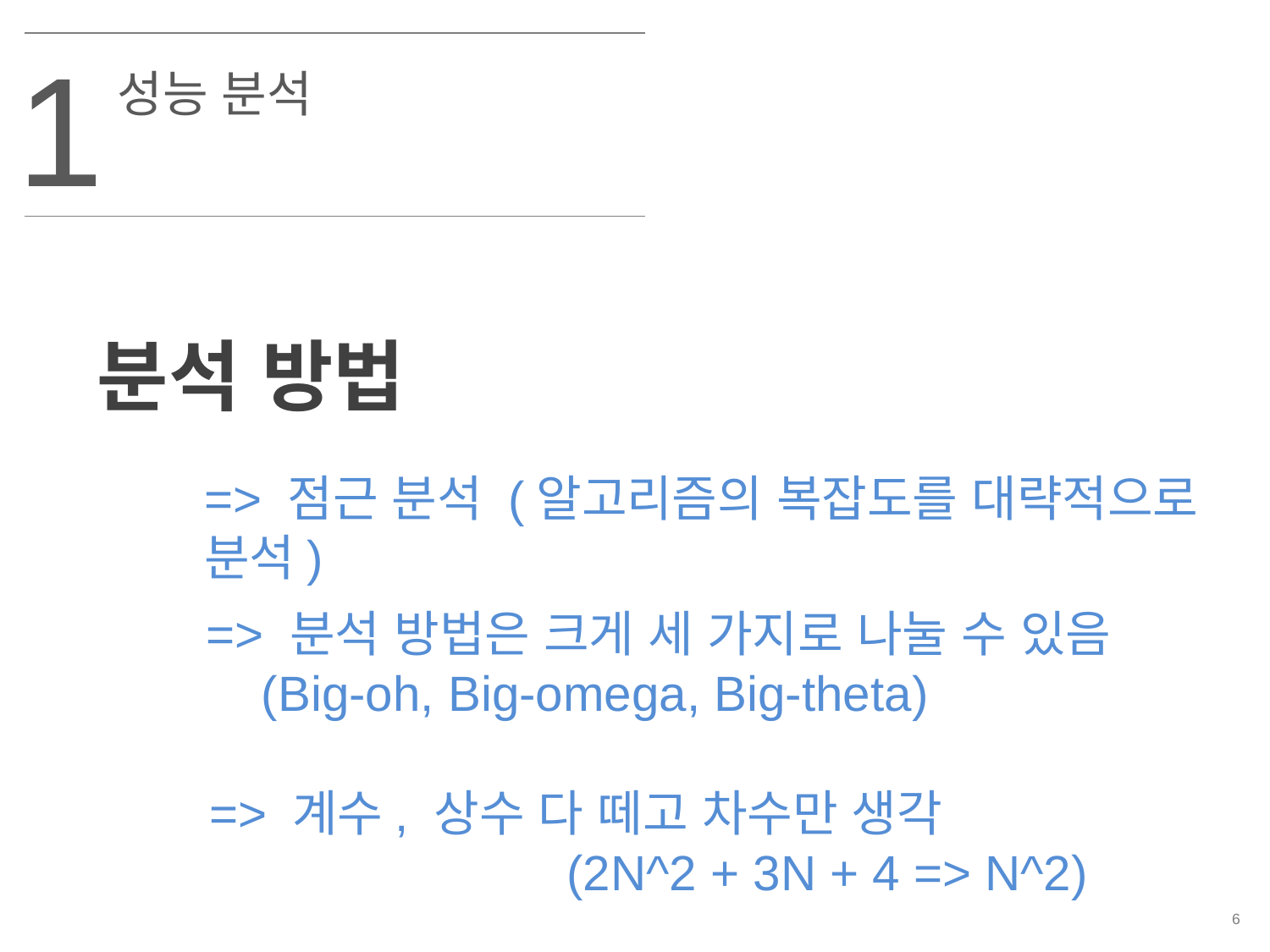

1
성능 분석
분석 방법
=> 점근 분석 (알고리즘의 복잡도를 대략적으로 분석)
=> 분석 방법은 크게 세 가지로 나눌 수 있음
    (Big-oh, Big-omega, Big-theta)
=> 계수, 상수 다 떼고 차수만 생각
                          (2N^2 + 3N + 4 => N^2)